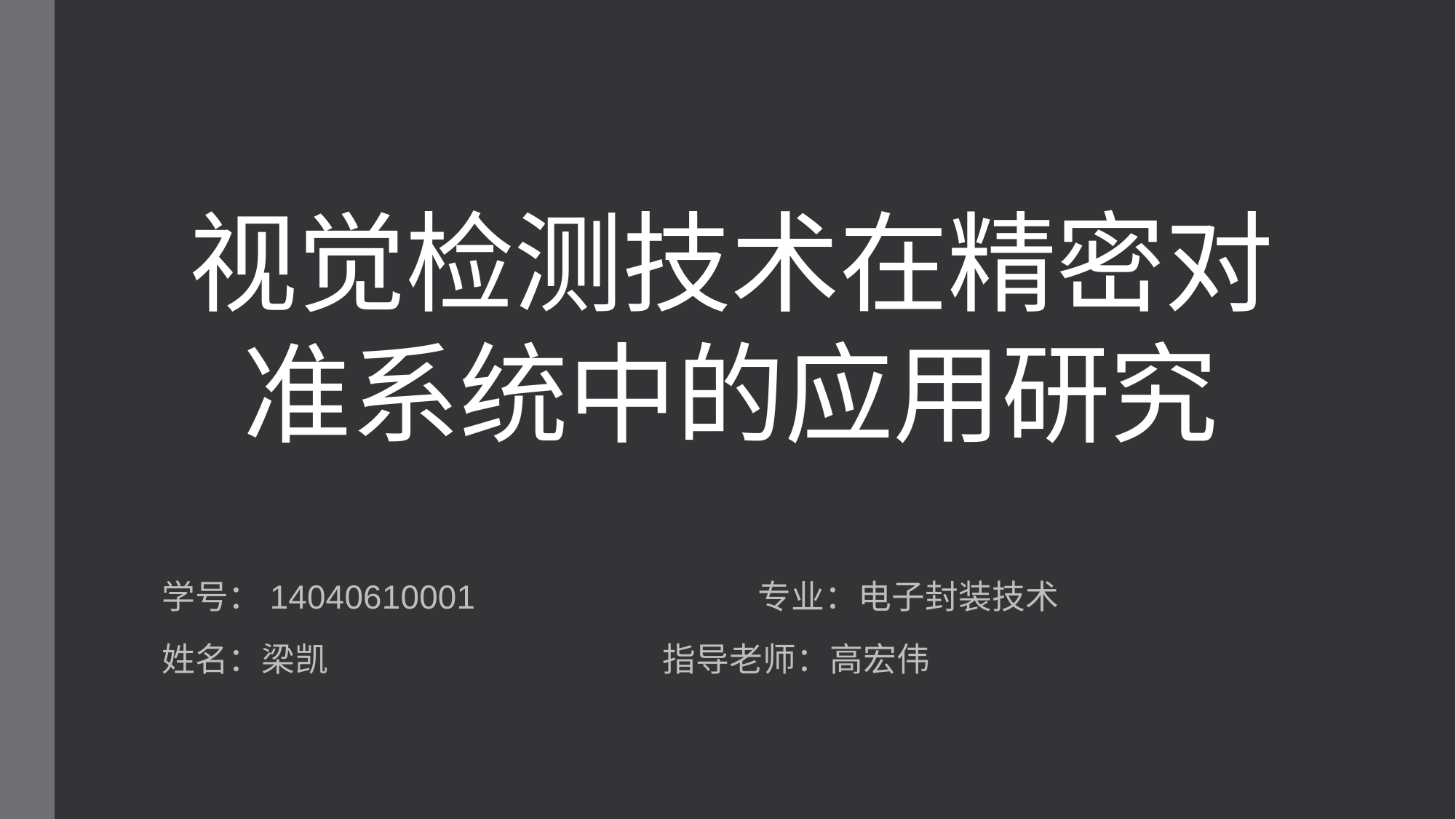

# 视觉检测技术在精密对准系统中的应用研究
学号：14040610001                             专业：电子封装技术
姓名：梁凯                                            指导老师：高宏伟